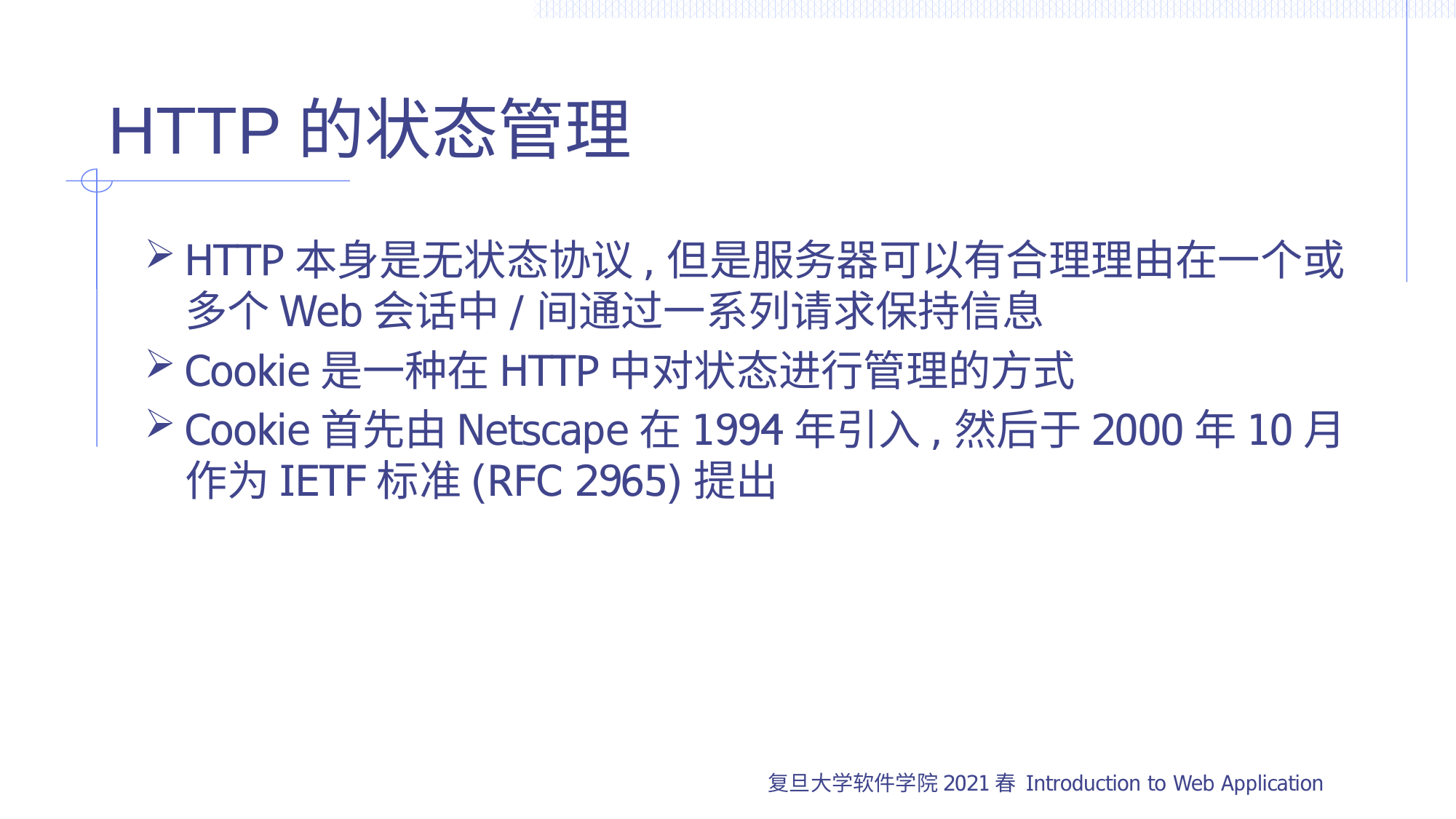

# HTTP的状态管理
HTTP本身是无状态协议,但是服务器可以有合理理由在一个或多个Web会话中/间通过一系列请求保持信息
Cookie是一种在HTTP中对状态进行管理的方式
Cookie首先由Netscape在1994年引入,然后于2000年10月作为IETF标准(RFC 2965)提出